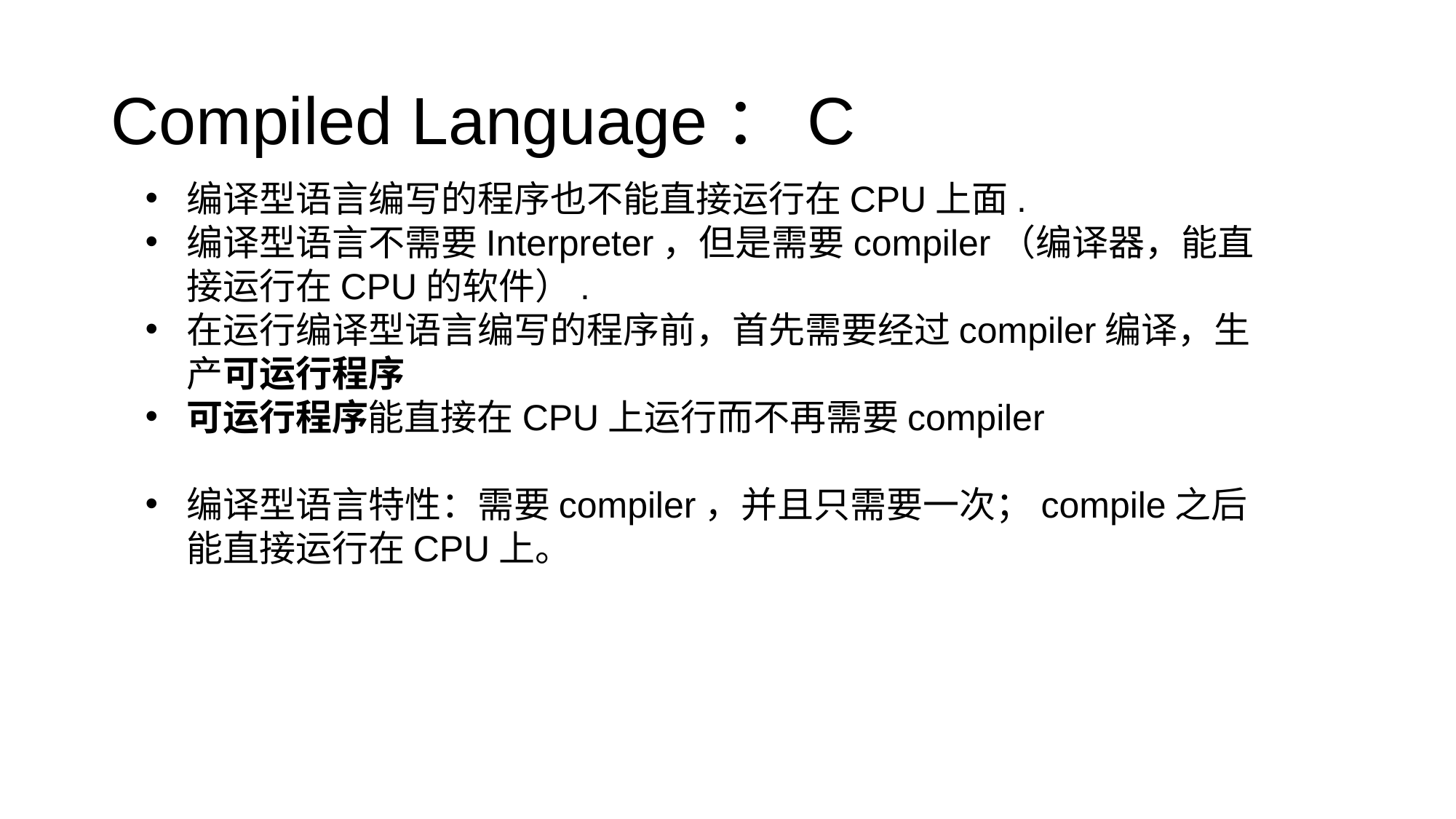

# Compiled Language：C
编译型语言编写的程序也不能直接运行在CPU上面.
编译型语言不需要Interpreter，但是需要compiler（编译器，能直接运行在CPU的软件）.
在运行编译型语言编写的程序前，首先需要经过compiler编译，生产可运行程序
可运行程序能直接在CPU上运行而不再需要compiler

编译型语言特性：需要compiler，并且只需要一次；compile之后能直接运行在CPU上。